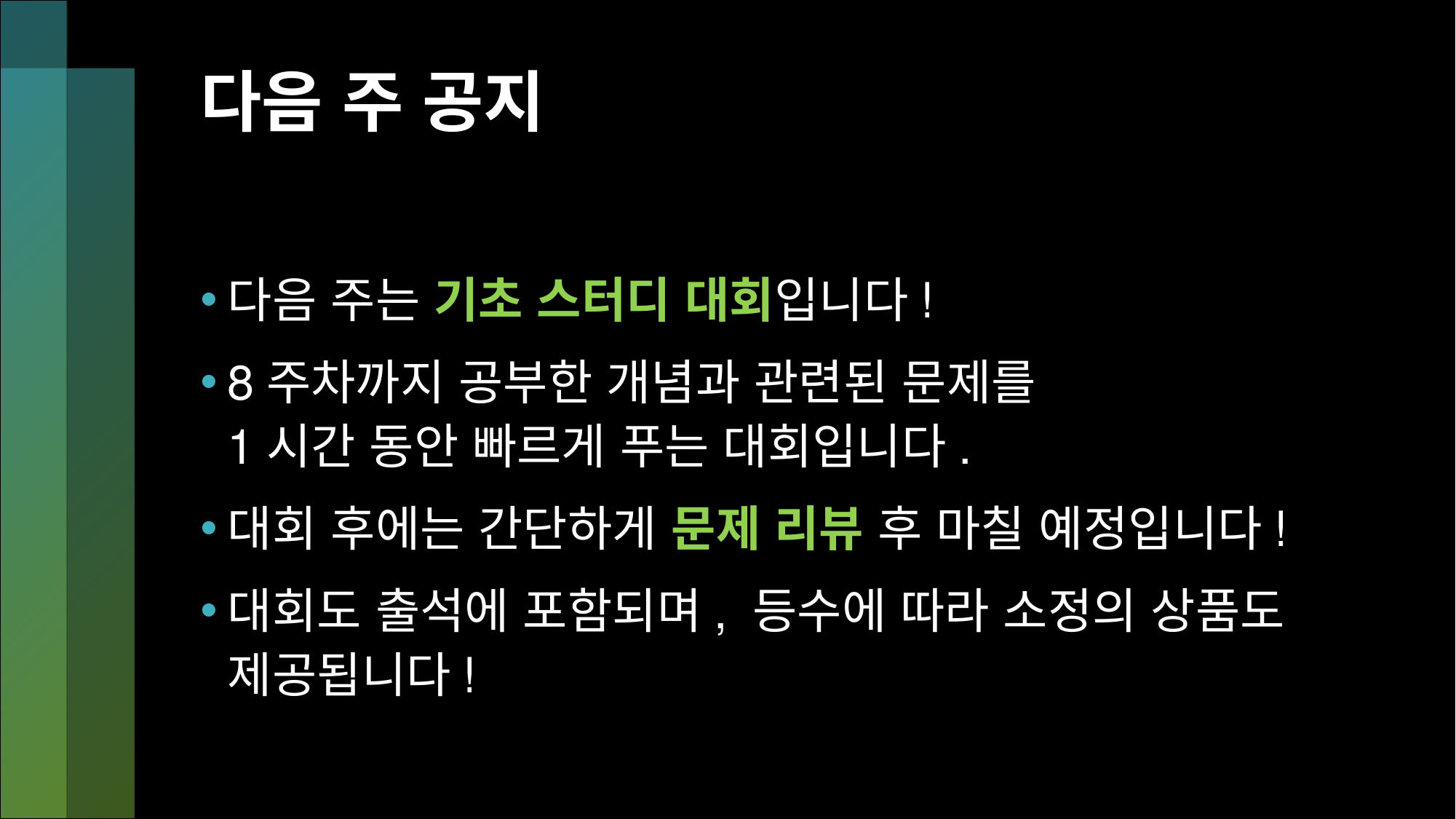

# 다음 주 공지
다음 주는 기초 스터디 대회입니다!
8주차까지 공부한 개념과 관련된 문제를
1시간 동안 빠르게 푸는 대회입니다.
대회 후에는 간단하게 문제 리뷰 후 마칠 예정입니다!
대회도 출석에 포함되며, 등수에 따라 소정의 상품도 제공됩니다!